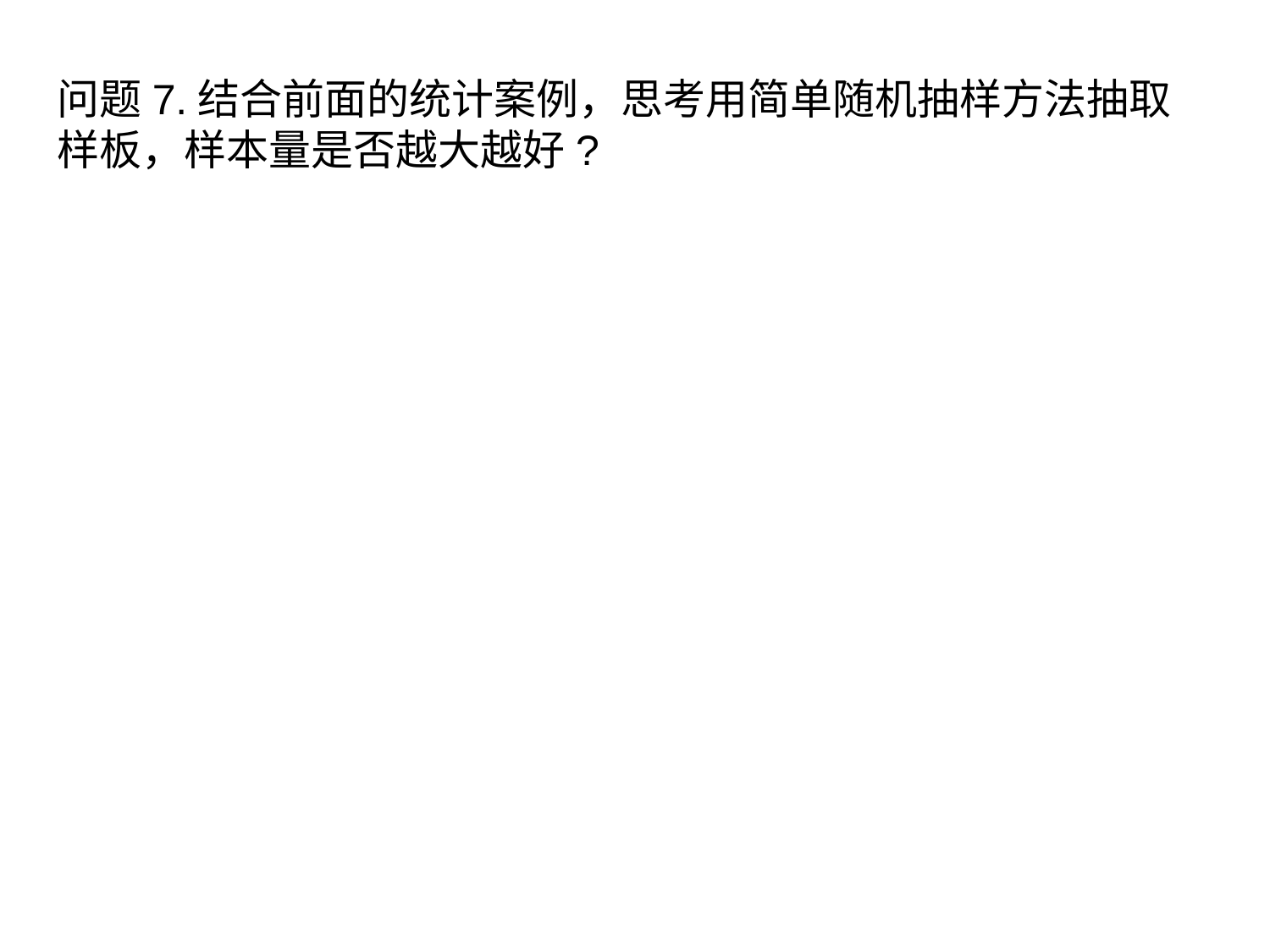

问题7.结合前面的统计案例，思考用简单随机抽样方法抽取样板，样本量是否越大越好?